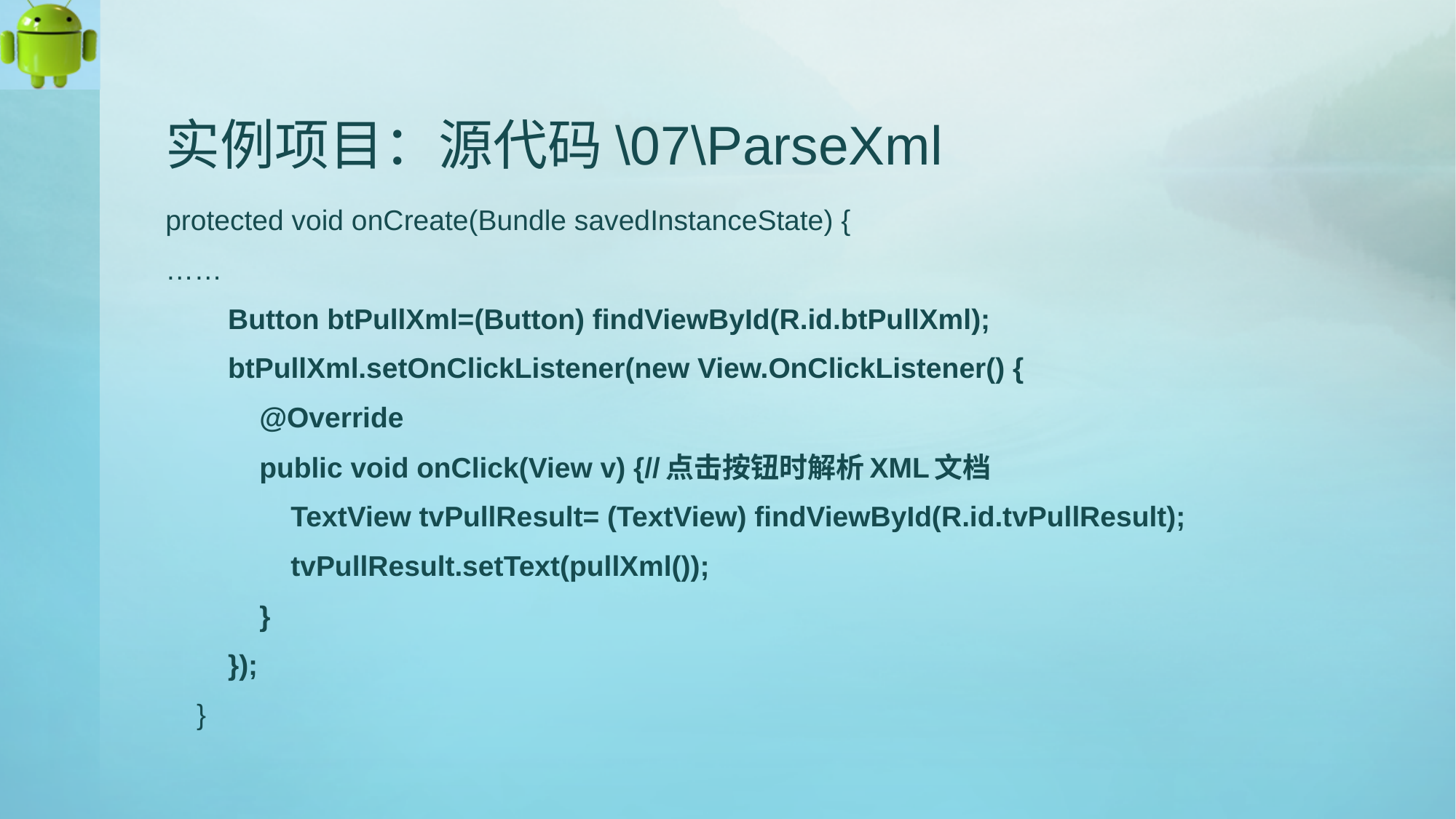

# 实例项目：源代码\07\ParseXml
protected void onCreate(Bundle savedInstanceState) {
……
        Button btPullXml=(Button) findViewById(R.id.btPullXml);
        btPullXml.setOnClickListener(new View.OnClickListener() {
            @Override
            public void onClick(View v) {//点击按钮时解析XML文档
                TextView tvPullResult= (TextView) findViewById(R.id.tvPullResult);
                tvPullResult.setText(pullXml());
            }
        });
    }